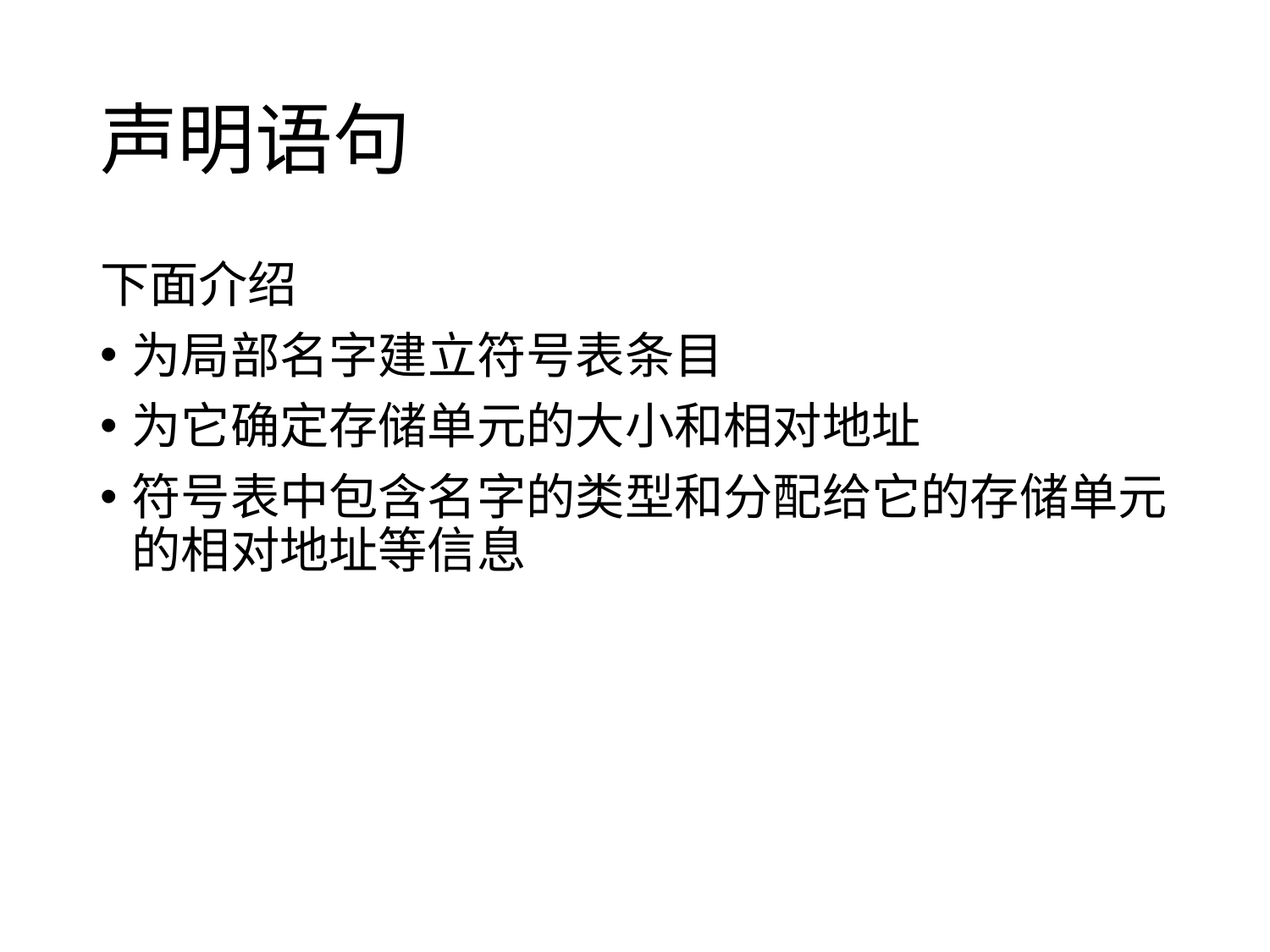

# 声明语句
下面介绍
为局部名字建立符号表条目
为它确定存储单元的大小和相对地址
符号表中包含名字的类型和分配给它的存储单元的相对地址等信息